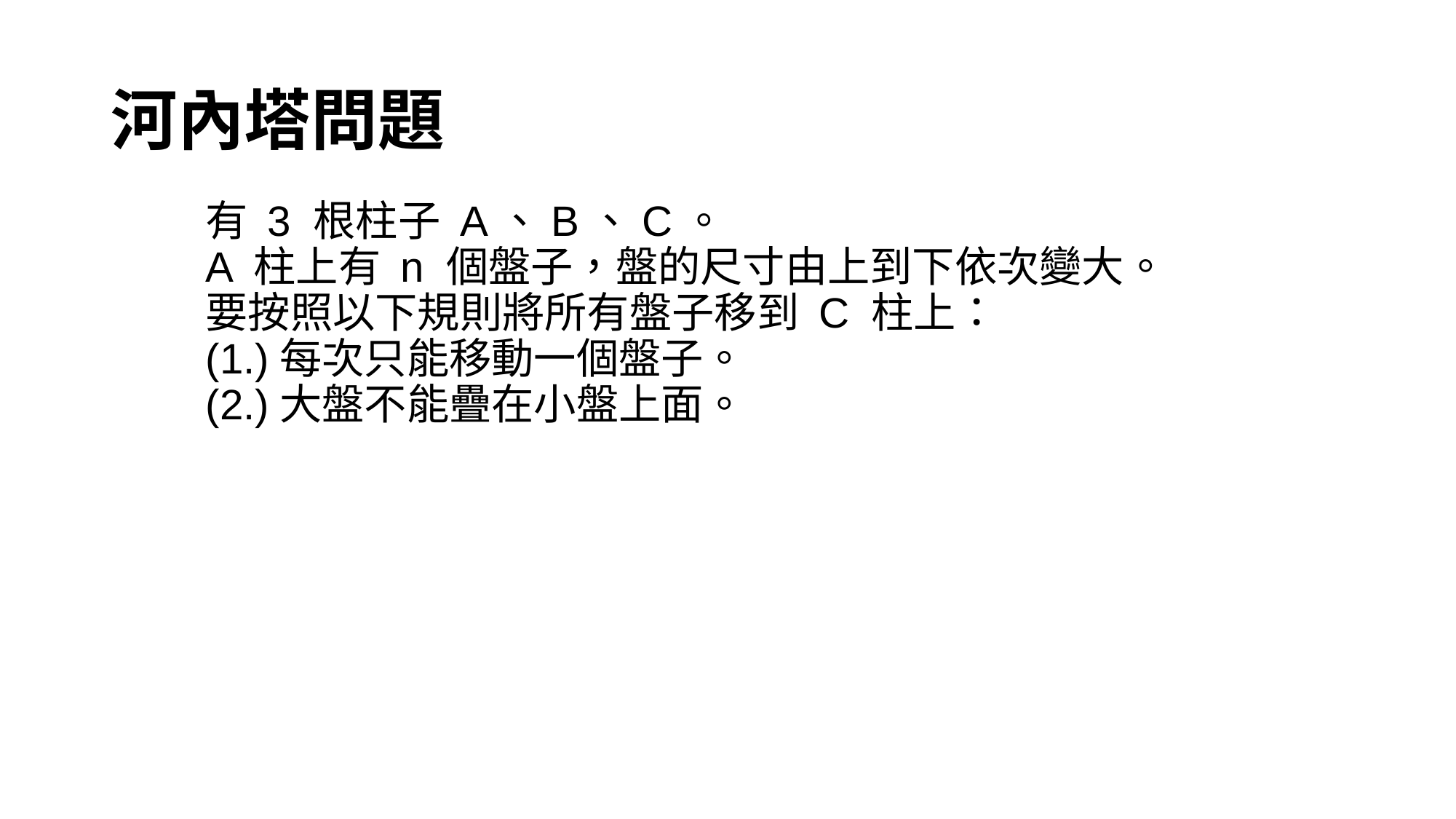

# 河內塔問題
有 3 根柱子 A、B、C。
A 柱上有 n 個盤子，盤的尺寸由上到下依次變大。
要按照以下規則將所有盤子移到 C 柱上：
(1.)每次只能移動一個盤子。
(2.)大盤不能疊在小盤上面。